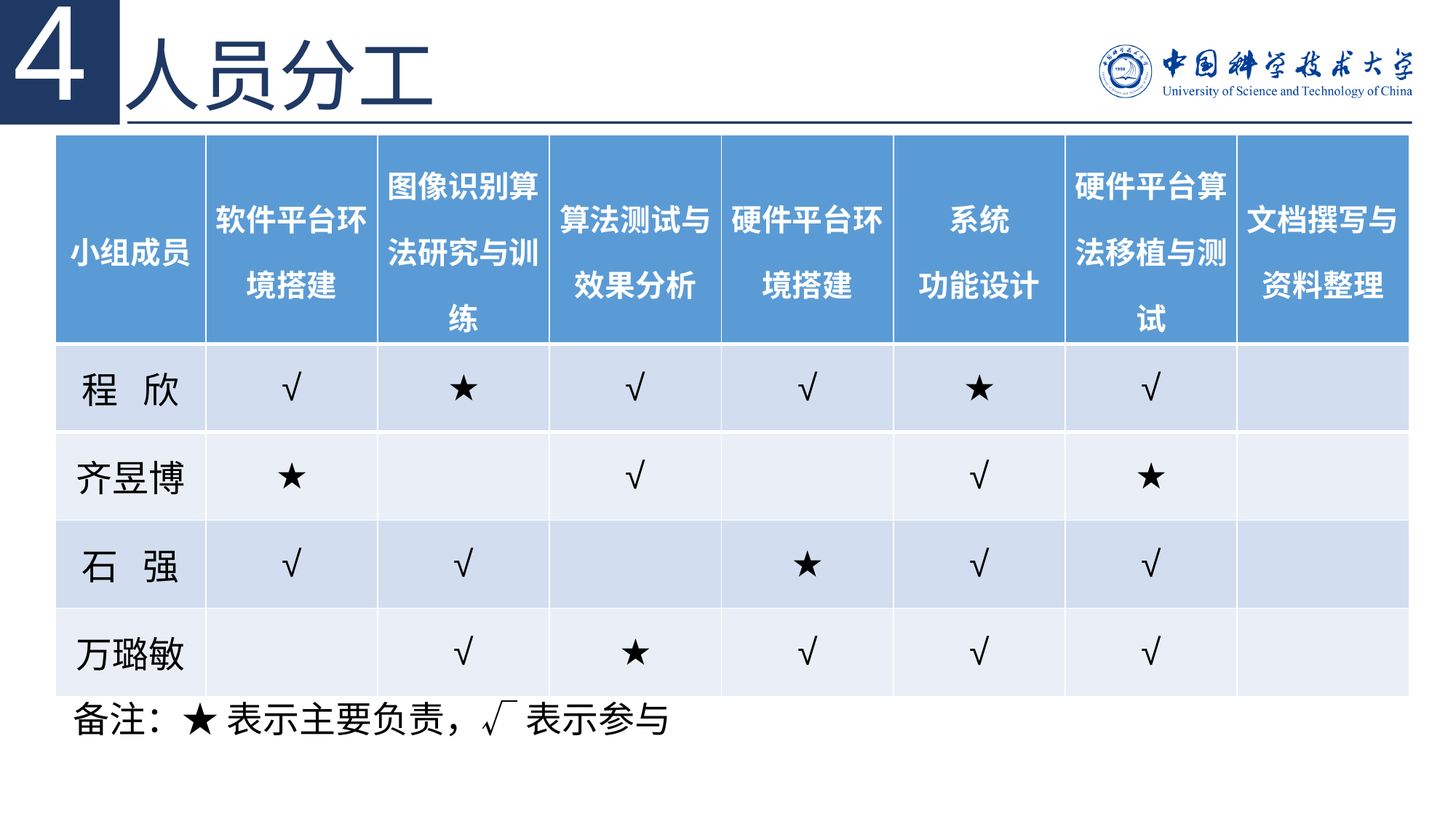

4
人员分工
| 小组成员 | 软件平台环境搭建 | 图像识别算法研究与训练 | 算法测试与 效果分析 | 硬件平台环境搭建 | 系统 功能设计 | 硬件平台算法移植与测试 | 文档撰写与 资料整理 |
| --- | --- | --- | --- | --- | --- | --- | --- |
| 程 欣 | √ | ★ | √ | √ | ★ | √ |  |
| 齐昱博 | ★ |  | √ |  | √ | ★ |  |
| 石 强 | √ | √ |  | ★ | √ | √ |  |
| 万璐敏 |  | √ | ★ | √ | √ | √ |  |
备注：★ 表示主要负责，√ 表示参与